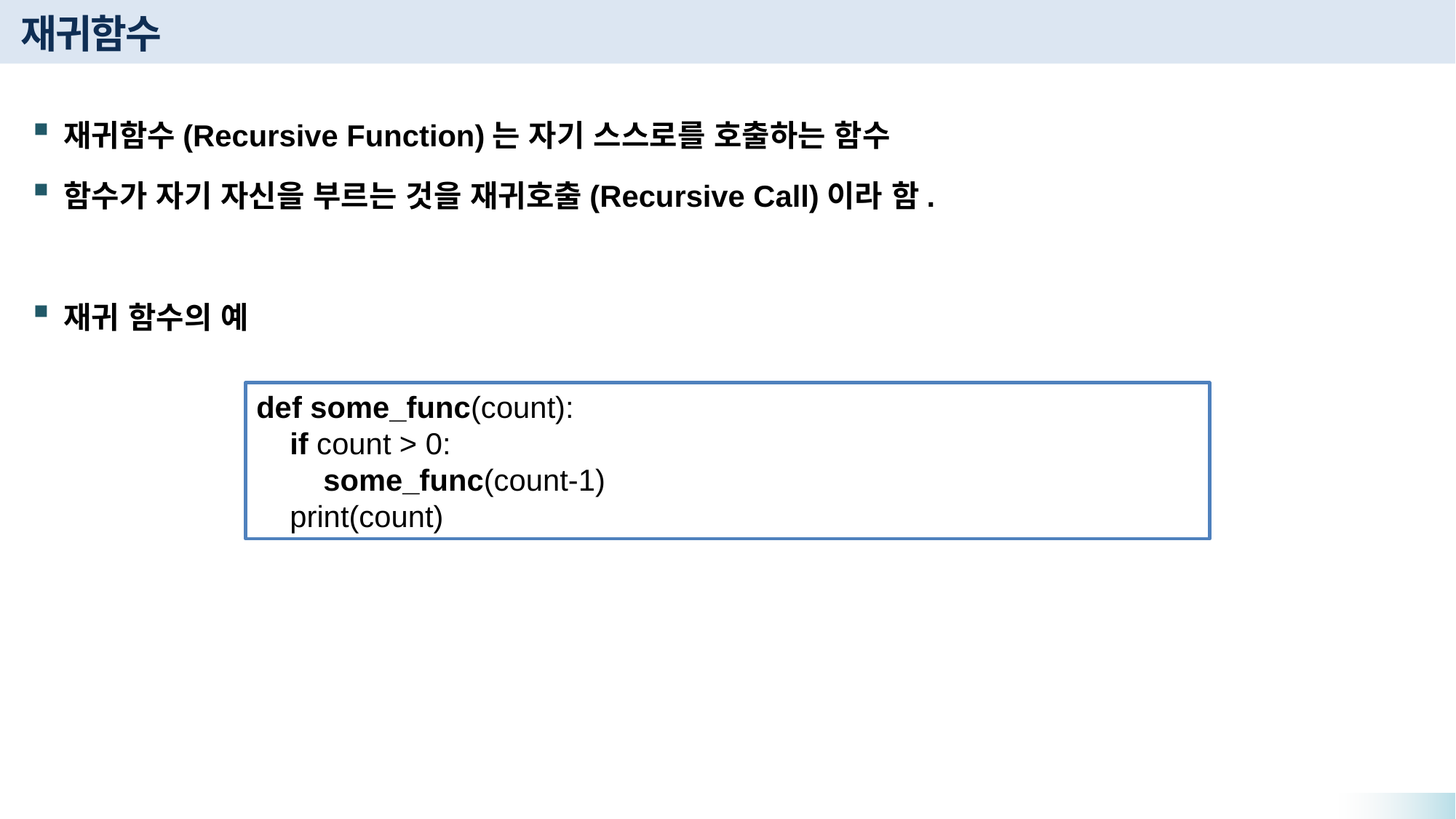

# 재귀함수
재귀함수(Recursive Function)는 자기 스스로를 호출하는 함수
함수가 자기 자신을 부르는 것을 재귀호출(Recursive Call)이라 함.

재귀 함수의 예
def some_func(count):
    if count > 0:
        some_func(count-1)
    print(count)